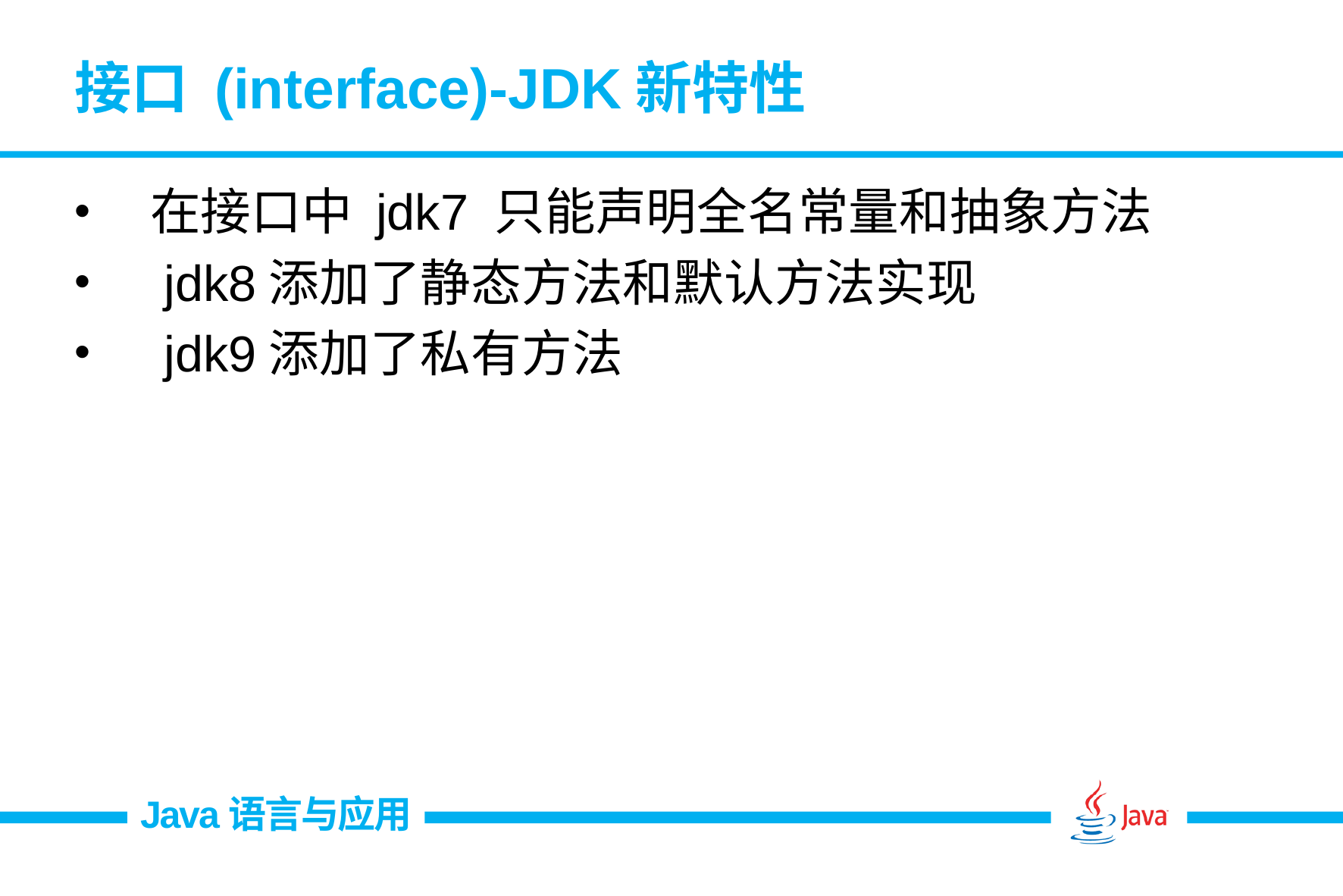

# 接口 (interface)-JDK新特性
在接口中 jdk7 只能声明全名常量和抽象方法
 jdk8添加了静态方法和默认方法实现
 jdk9添加了私有方法